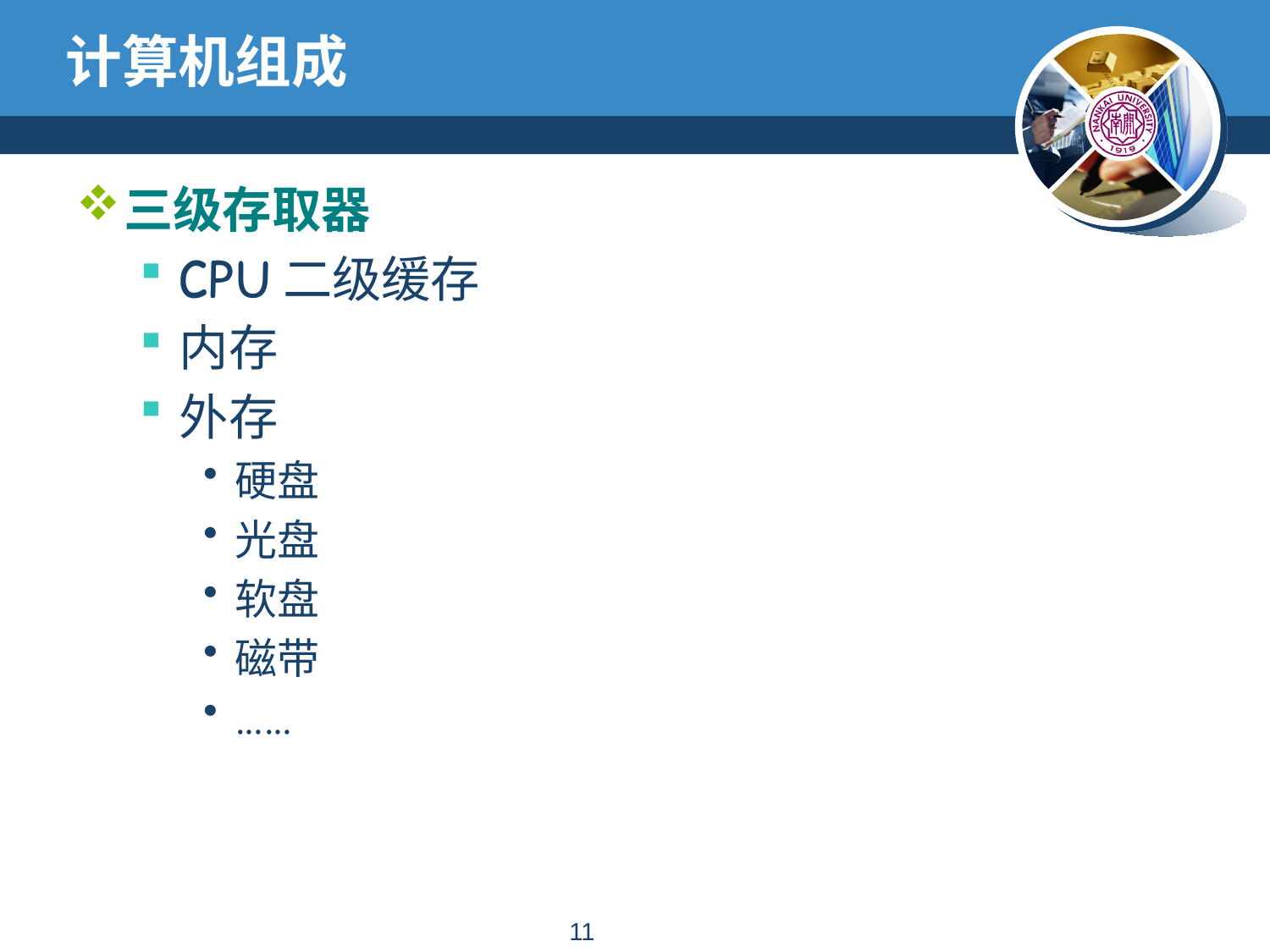

# 计算机组成
三级存取器
CPU二级缓存
内存
外存
硬盘
光盘
软盘
磁带
……
11